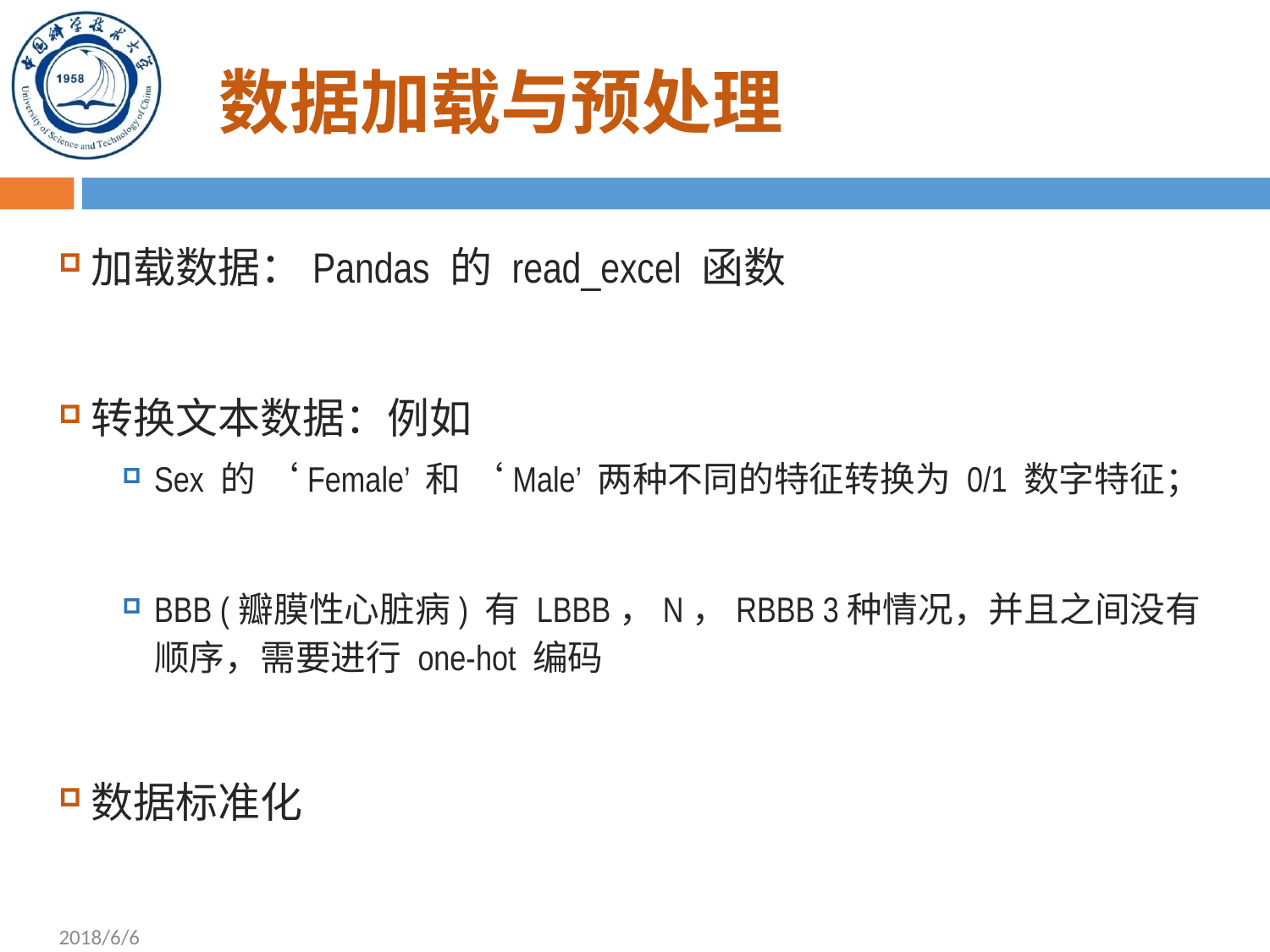

# 数据加载与预处理
加载数据：Pandas 的 read_excel 函数

转换文本数据：例如
Sex 的 ‘Female’ 和 ‘Male’ 两种不同的特征转换为 0/1 数字特征；

BBB (瓣膜性心脏病) 有 LBBB，N，RBBB 3种情况，并且之间没有顺序，需要进行 one-hot 编码

数据标准化

2018/6/6